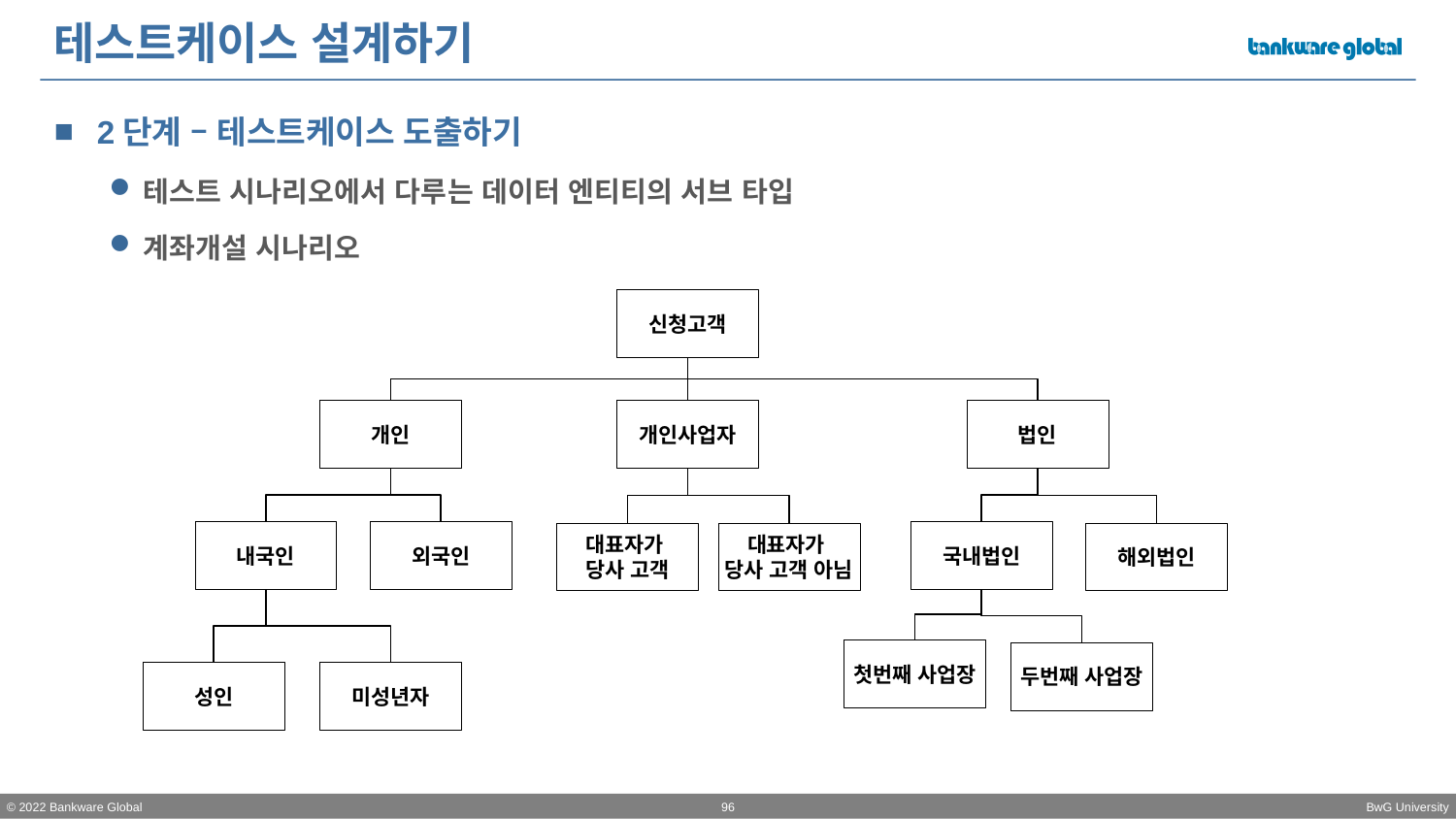

# 테스트케이스 설계하기
2단계 – 테스트케이스 도출하기
테스트 시나리오에서 다루는 데이터 엔티티의 서브 타입
계좌개설 시나리오
신청고객
개인
개인사업자
법인
국내법인
내국인
외국인
대표자가
당사 고객
대표자가
당사 고객 아님
해외법인
첫번째 사업장
두번째 사업장
성인
미성년자
96